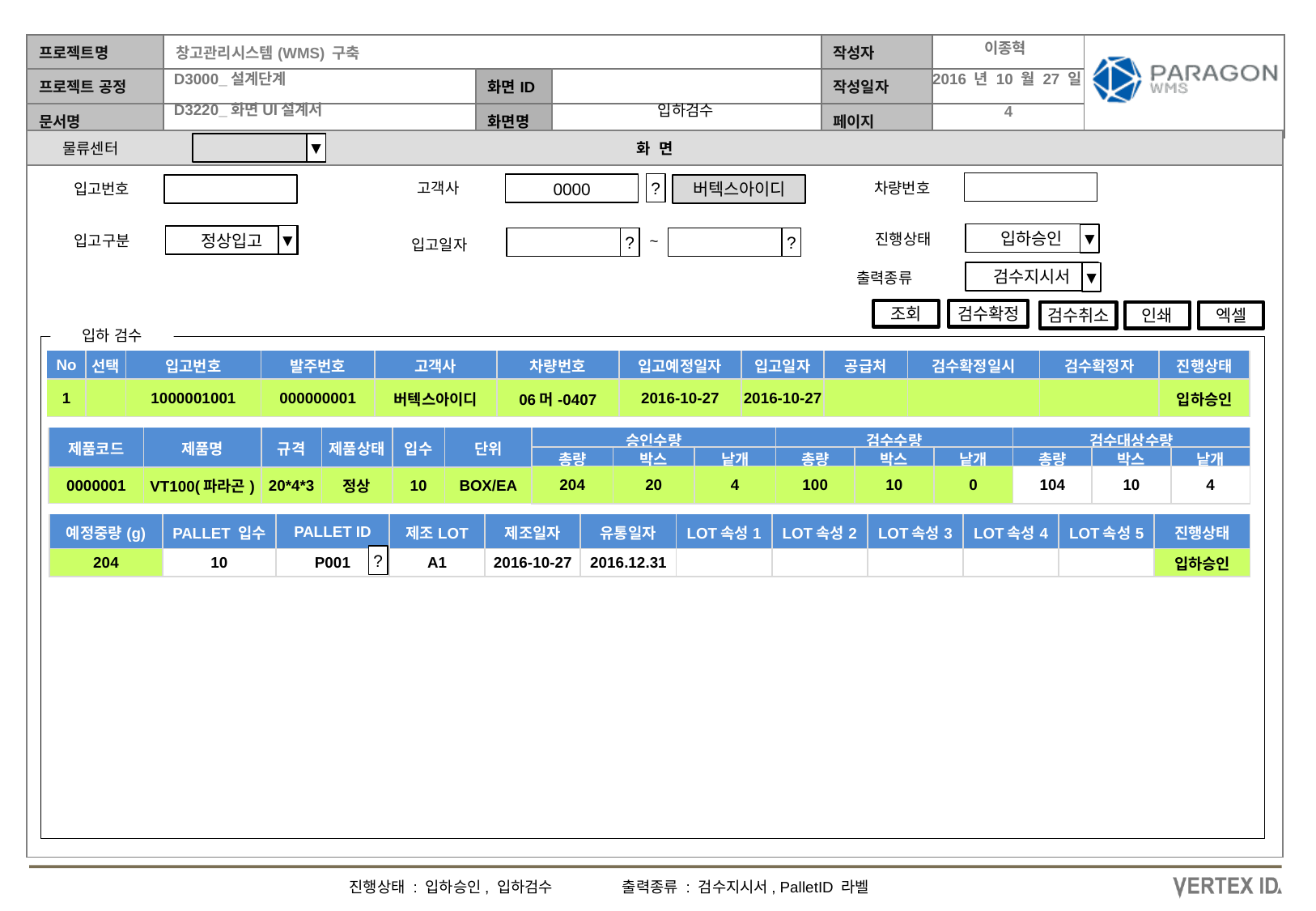

이종혁
2016 년 10 월 27 일
입하검수
물류센터

▼
고객사
차량번호

입고번호
?
0000

버텍스아이디
진행상태
입하승인
▼
▼
~
입고구분
정상입고

?

?
입고일자
출력종류
검수지시서
▼
조회
검수확정
인쇄
검수취소
엑셀
입하 검수

| No | 선택 | 입고번호 | 발주번호 | 고객사 | 차량번호 | 입고예정일자 | 입고일자 | 공급처 | 검수확정일시 | 검수확정자 | 진행상태 |
| --- | --- | --- | --- | --- | --- | --- | --- | --- | --- | --- | --- |
| 1 |  | 1000001001 | 000000001 | 버텍스아이디 | 06머-0407 | 2016-10-27 | 2016-10-27 |  |  |  | 입하승인 |
| 승인수량 |  |  | 검수수량 |  |  | 검수대상수량 |  |  |
| --- | --- | --- | --- | --- | --- | --- | --- | --- |
| 총량 | 박스 | 낱개 | 총량 | 박스 | 낱개 | 총량 | 박스 | 낱개 |
| 204 | 20 | 4 | 100 | 10 | 0 | 104 | 10 | 4 |
| 제품코드 | 제품명 | 규격 | 제품상태 | 입수 | 단위 |
| --- | --- | --- | --- | --- | --- |
| 0000001 | VT100(파라곤) | 20\*4\*3 | 정상 | 10 | BOX/EA |
| 예정중량(g) | PALLET 입수 | PALLET ID | 제조LOT | 제조일자 | 유통일자 | LOT속성1 | LOT속성2 | LOT속성3 | LOT속성4 | LOT속성5 | 진행상태 |
| --- | --- | --- | --- | --- | --- | --- | --- | --- | --- | --- | --- |
| 204 | 10 | P001 | A1 | 2016-10-27 | 2016.12.31 |  |  |  |  |  | 입하승인 |
?
진행상태 : 입하승인, 입하검수
출력종류 : 검수지시서, PalletID 라벨